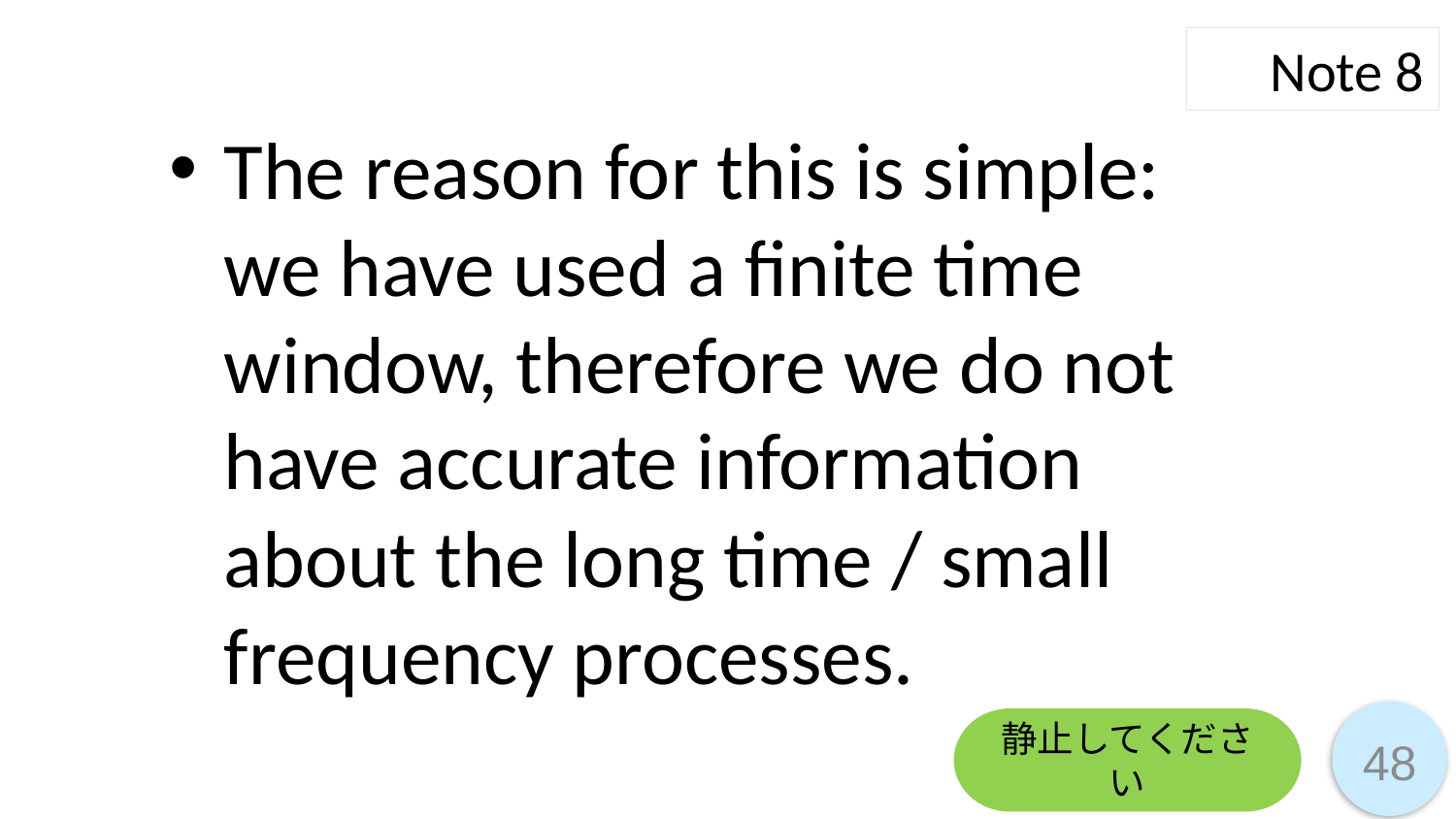

Note 8
The reason for this is simple: we have used a finite time window, therefore we do not have accurate information about the long time / small frequency processes.
静止してください
48